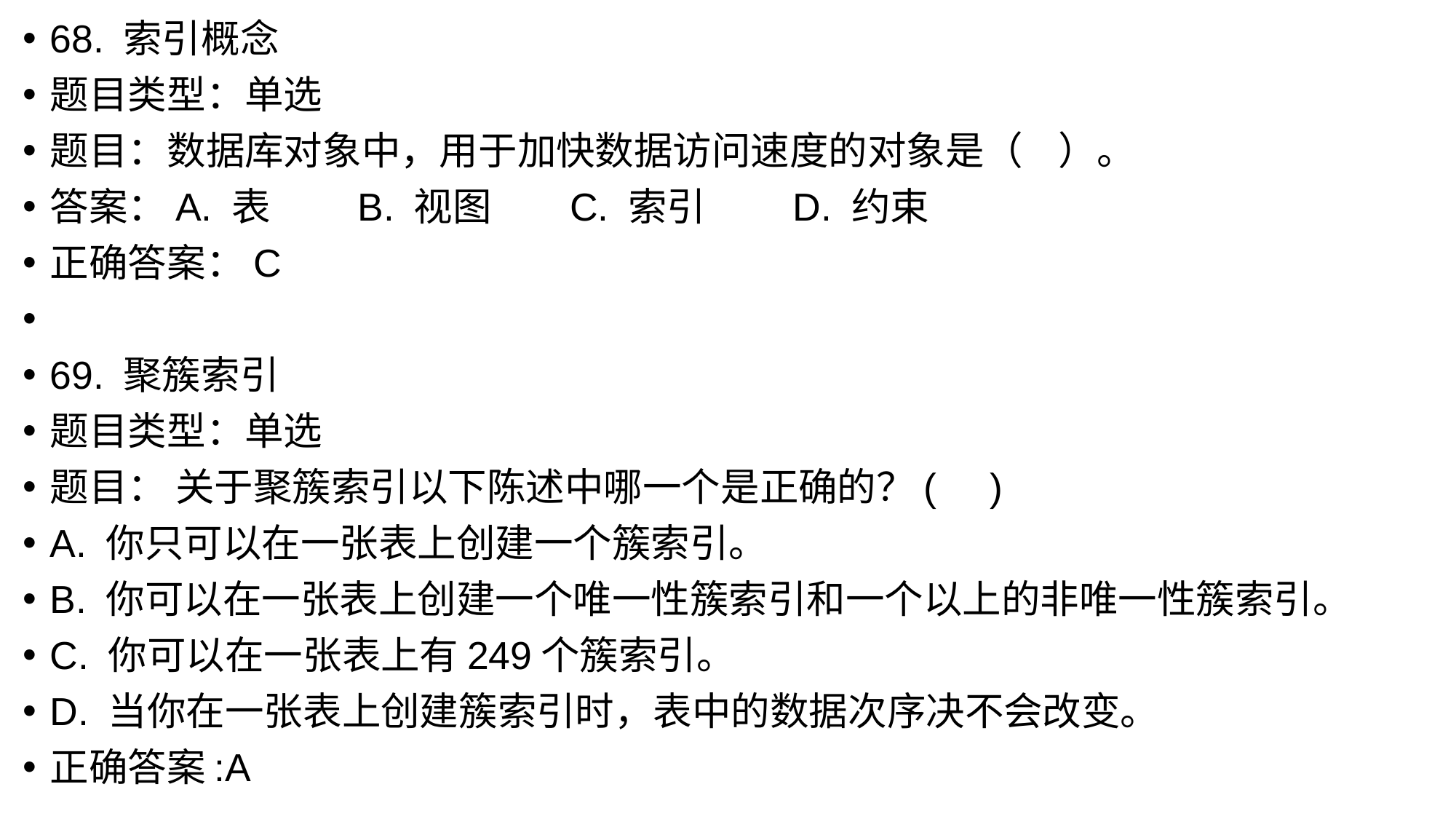

68. 索引概念
题目类型：单选
题目：数据库对象中，用于加快数据访问速度的对象是（    ）。
答案：A. 表         B. 视图        C. 索引         D. 约束
正确答案：C

69. 聚簇索引
题目类型：单选
题目： 关于聚簇索引以下陈述中哪一个是正确的？(     )
A. 你只可以在一张表上创建一个簇索引。
B. 你可以在一张表上创建一个唯一性簇索引和一个以上的非唯一性簇索引。
C. 你可以在一张表上有249个簇索引。
D. 当你在一张表上创建簇索引时，表中的数据次序决不会改变。
正确答案:A

#